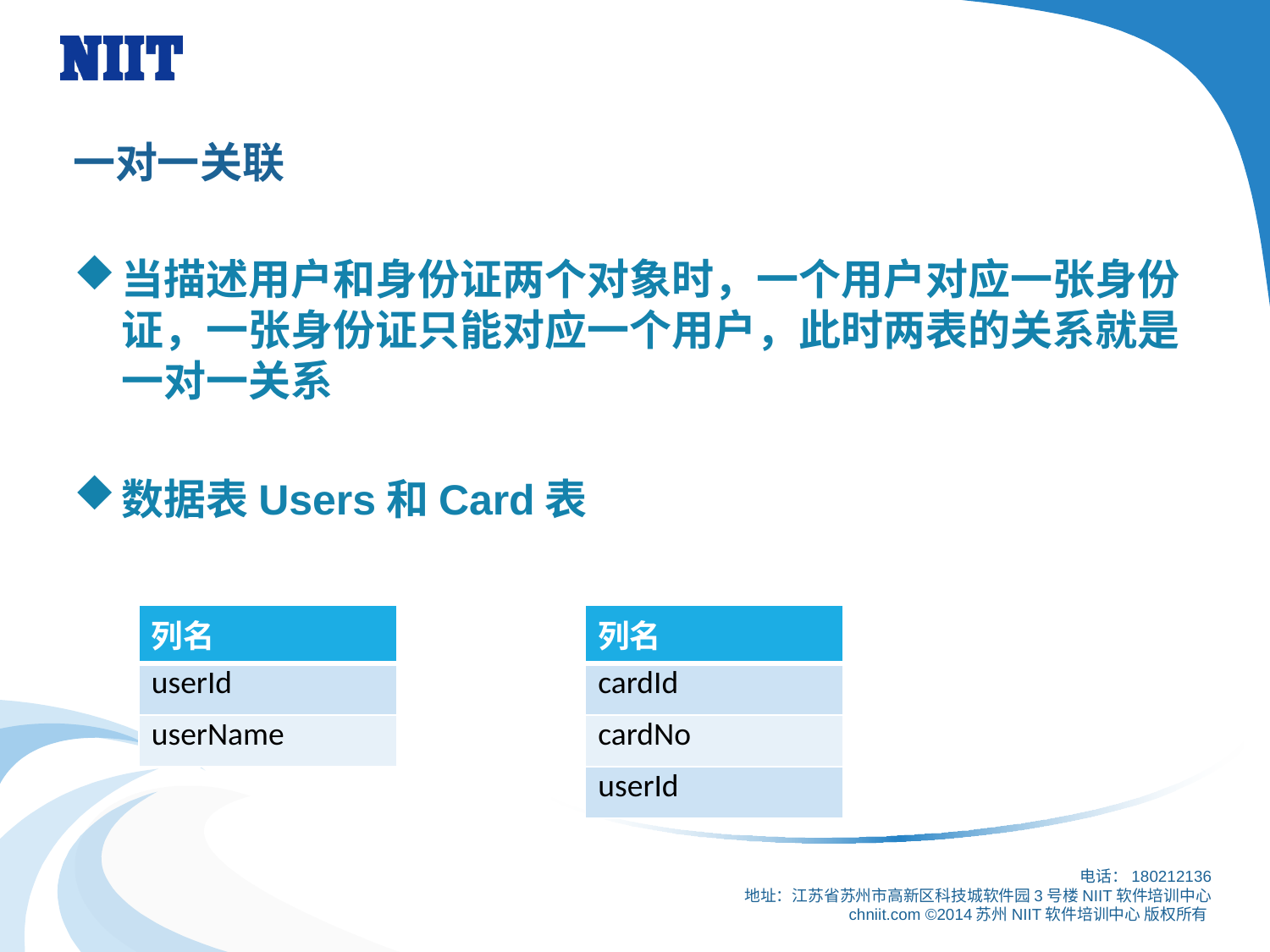

# 一对一关联
当描述用户和身份证两个对象时，一个用户对应一张身份证，一张身份证只能对应一个用户，此时两表的关系就是一对一关系

数据表Users和Card表
| 列名 |
| --- |
| userId |
| userName |
| 列名 |
| --- |
| cardId |
| cardNo |
| userId |